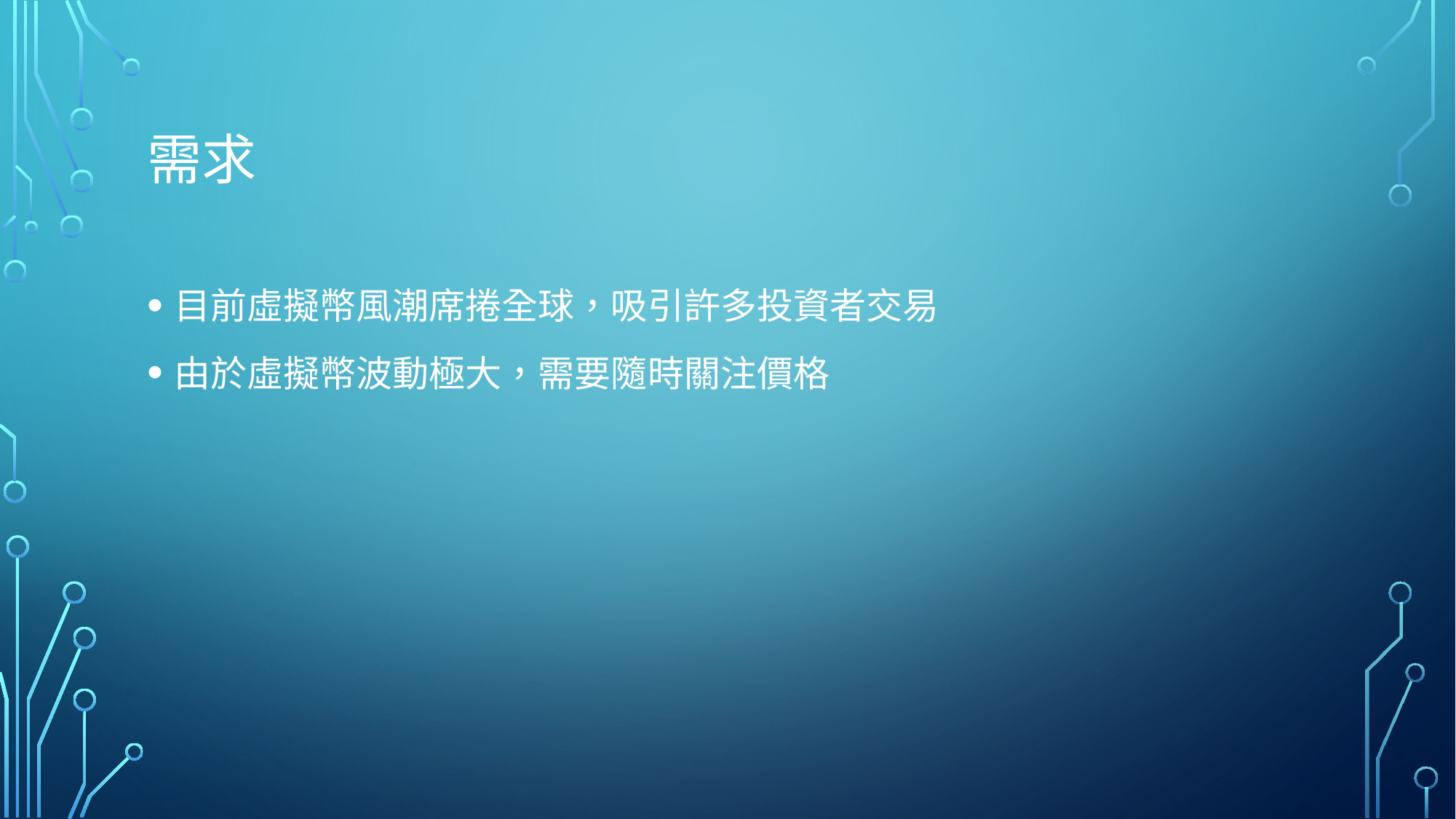

# 需求
目前虛擬幣風潮席捲全球，吸引許多投資者交易
由於虛擬幣波動極大，需要隨時關注價格